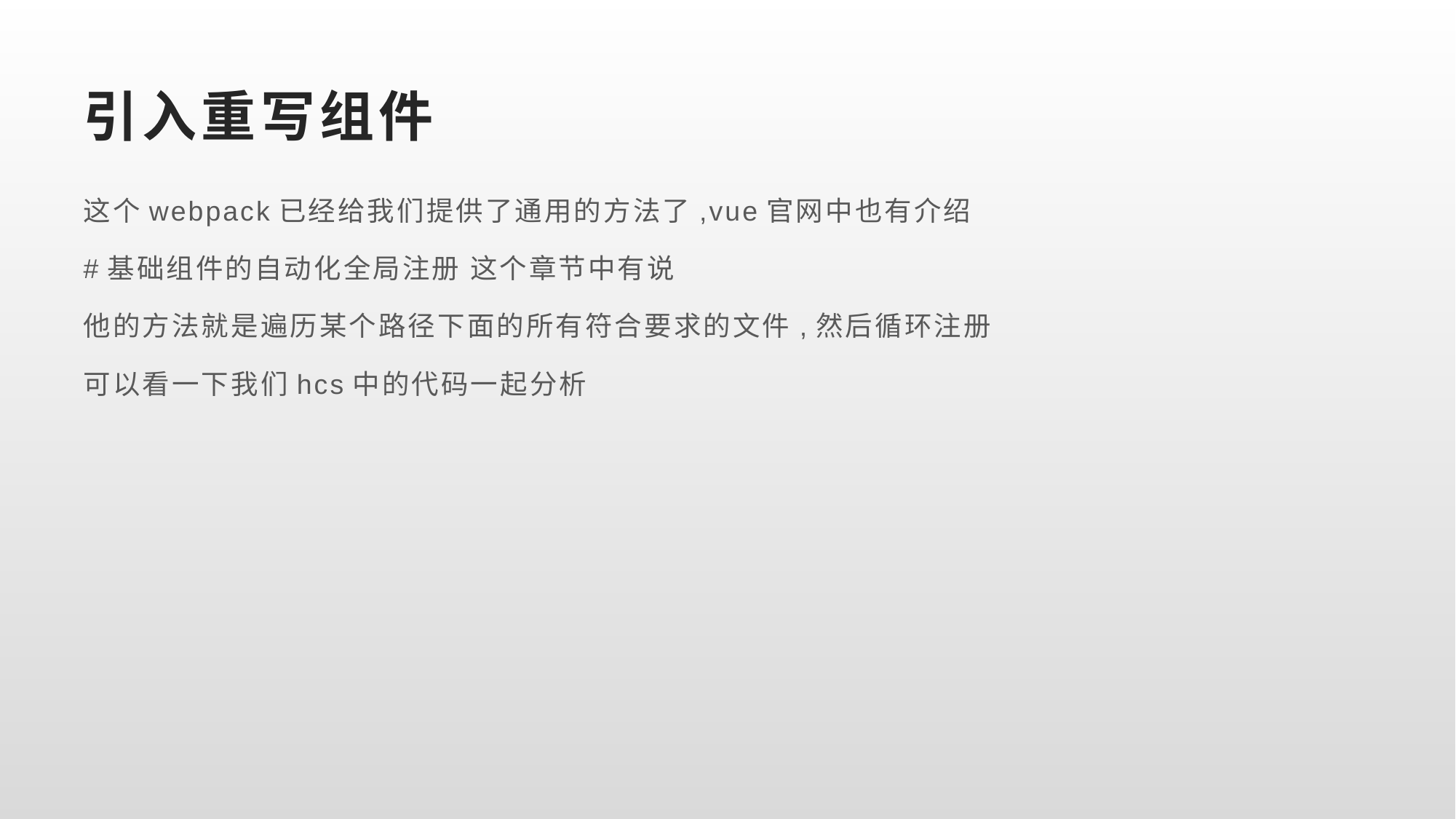

# 引入重写组件
这个webpack已经给我们提供了通用的方法了,vue官网中也有介绍
#基础组件的自动化全局注册 这个章节中有说
他的方法就是遍历某个路径下面的所有符合要求的文件,然后循环注册
可以看一下我们hcs中的代码一起分析